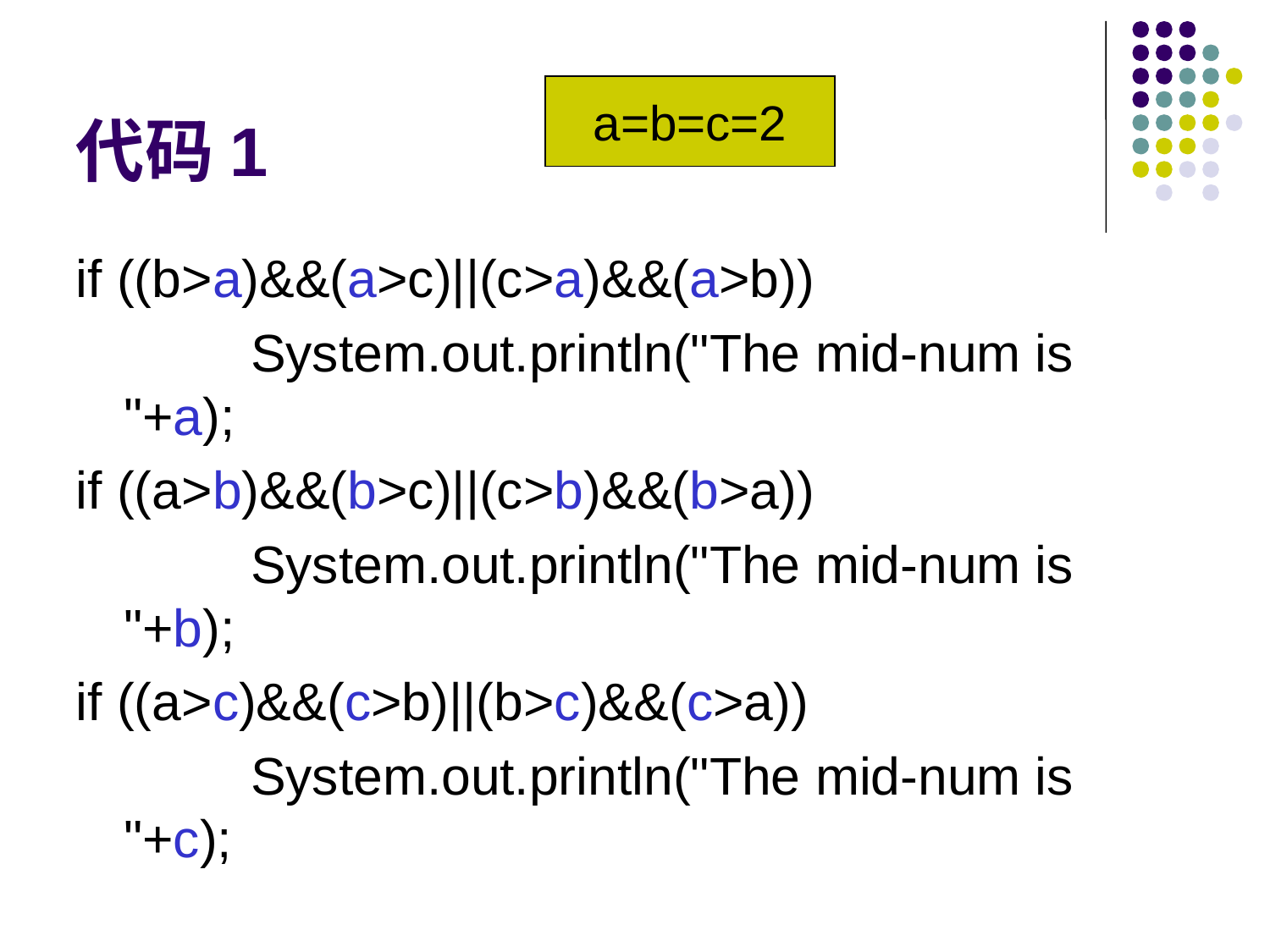

# 代码1
a=b=c=2
if ((b>a)&&(a>c)||(c>a)&&(a>b))
		System.out.println("The mid-num is "+a);
if ((a>b)&&(b>c)||(c>b)&&(b>a))
		System.out.println("The mid-num is "+b);
if ((a>c)&&(c>b)||(b>c)&&(c>a))
		System.out.println("The mid-num is "+c);

11